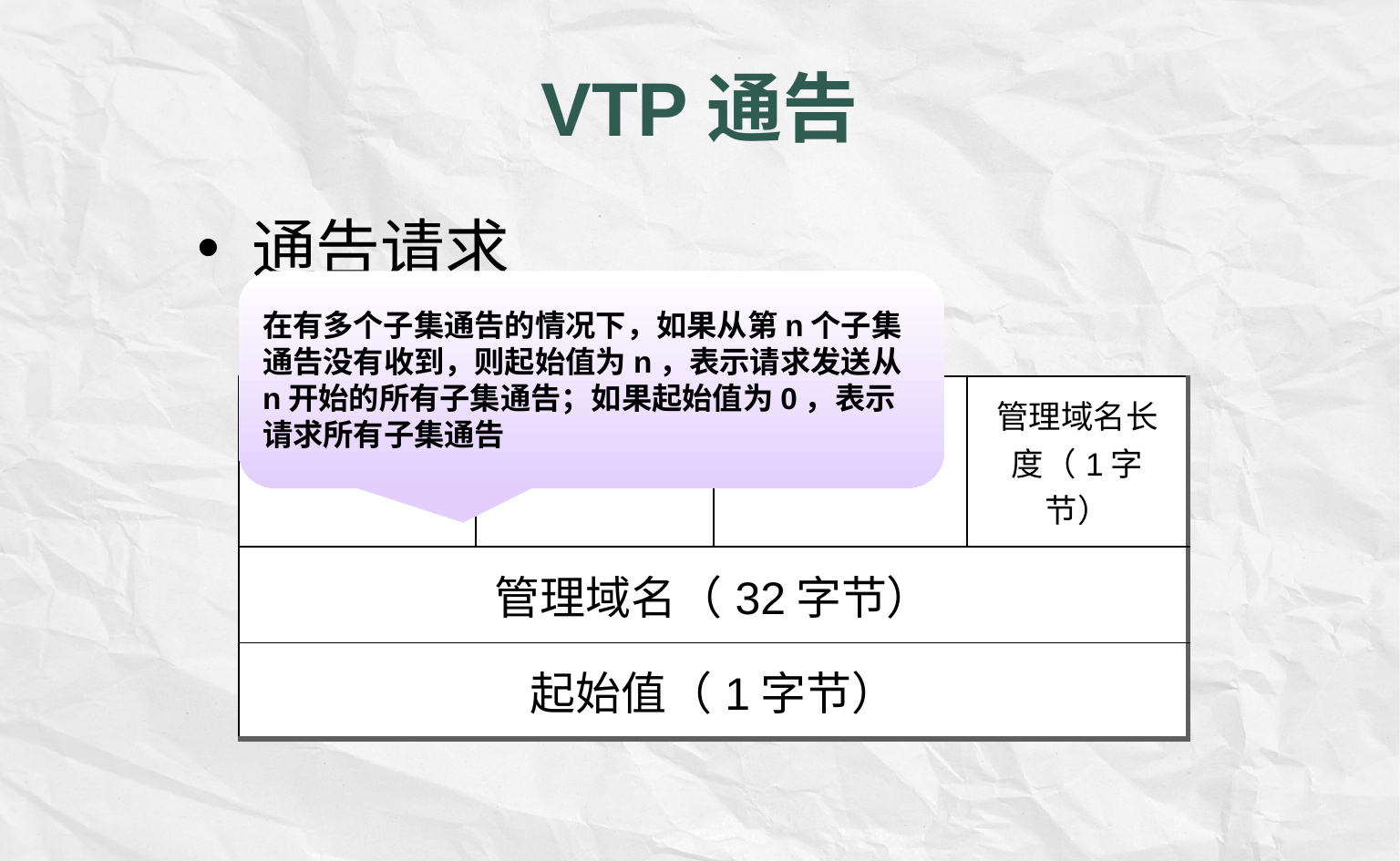

# VTP通告
通告请求

在有多个子集通告的情况下，如果从第n个子集通告没有收到，则起始值为n，表示请求发送从n开始的所有子集通告；如果起始值为0，表示请求所有子集通告
| 版本 （1字节） | 编码 （1字节） | Rsvd | 管理域名长度（1字节） |
| --- | --- | --- | --- |
| 管理域名（32字节） |  |  |  |
| 起始值（1字节） |  |  |  |

86